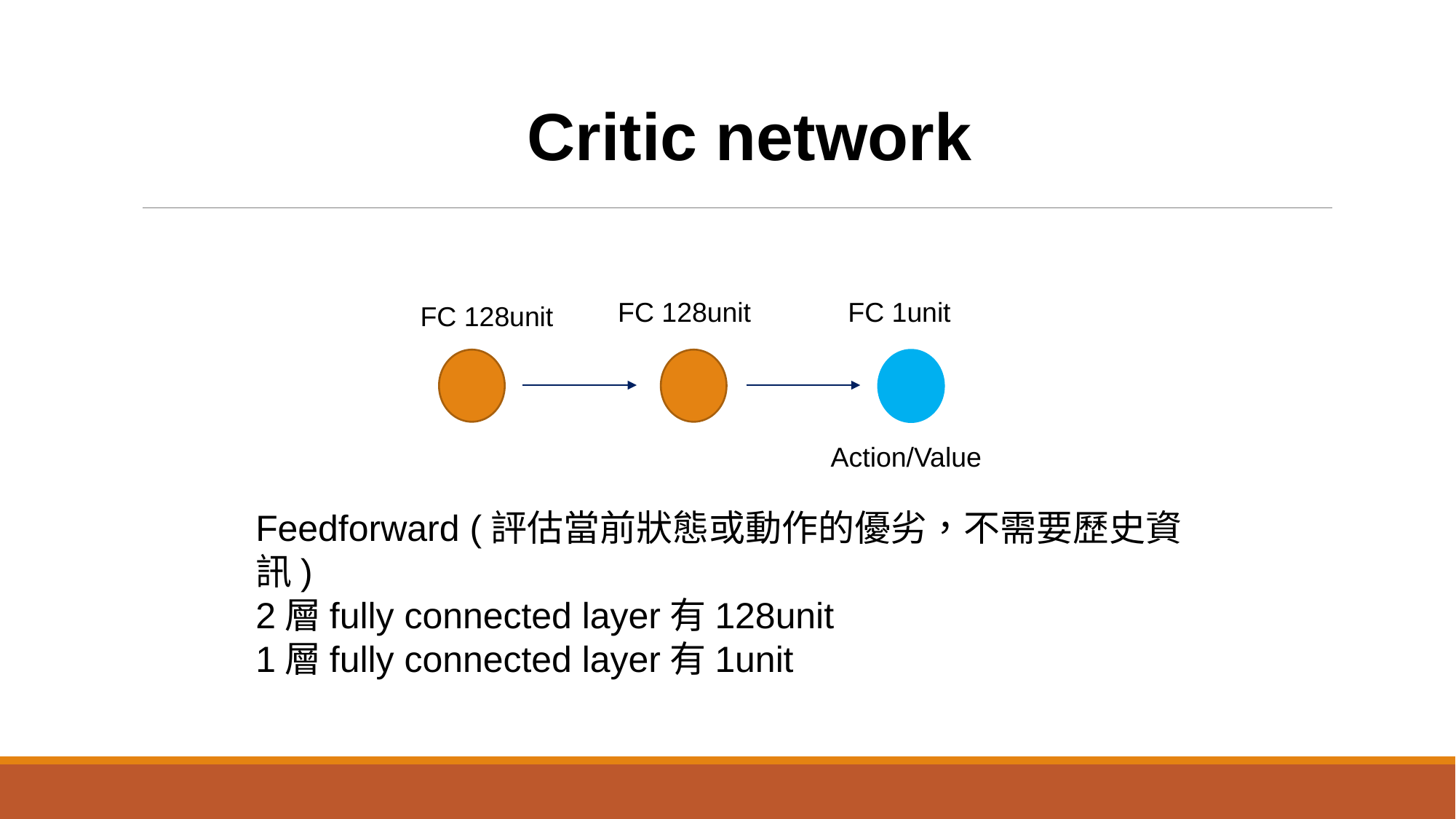

Critic network
FC 128unit
FC 1unit
FC 128unit

Action/Value
Feedforward (評估當前狀態或動作的優劣，不需要歷史資訊)
2層fully connected layer有128unit
1層fully connected layer有1unit